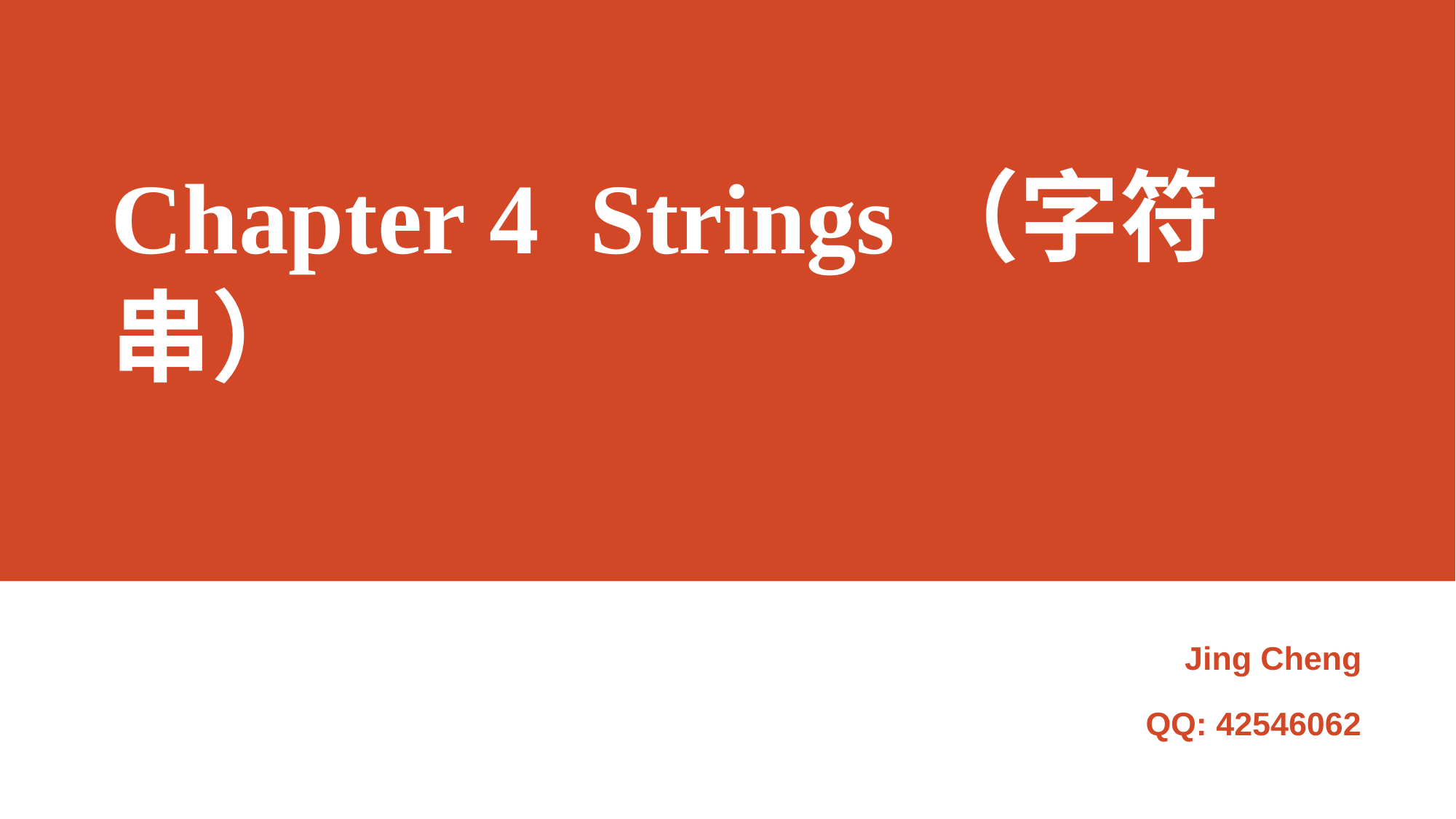

# Chapter 4  Strings（字符串）
Jing Cheng
QQ: 42546062